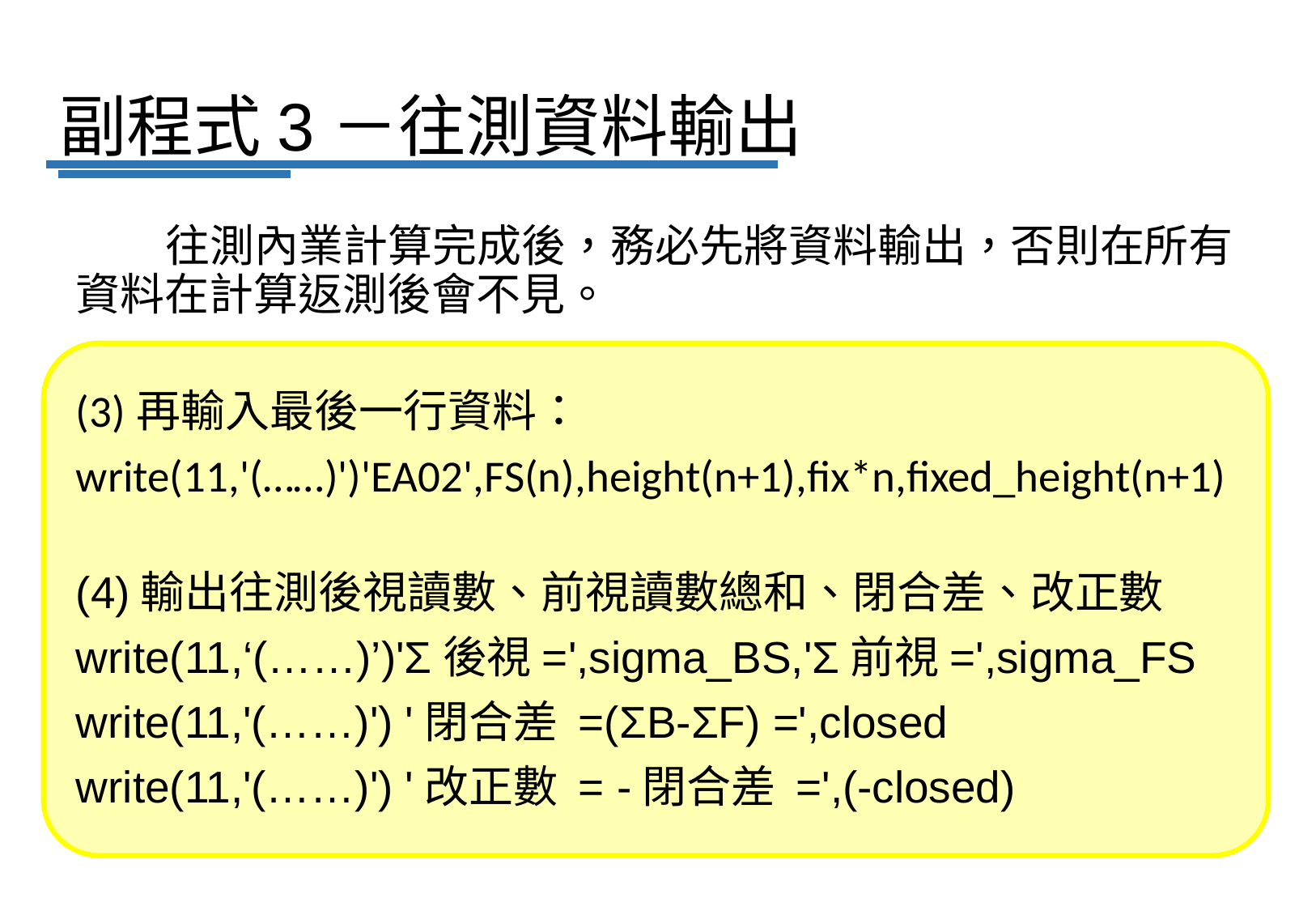

# 副程式3－往測資料輸出

        往測內業計算完成後，務必先將資料輸出，否則在所有資料在計算返測後會不見。

(3)再輸入最後一行資料：
write(11,'(……)')'EA02',FS(n),height(n+1),fix*n,fixed_height(n+1)

(4)輸出往測後視讀數、前視讀數總和、閉合差、改正數
write(11,‘(……)’)'Σ後視=',sigma_BS,'Σ前視=',sigma_FS
write(11,'(……)') '閉合差 =(ΣB-ΣF) =',closed
write(11,'(……)') '改正數 = -閉合差 =',(-closed)